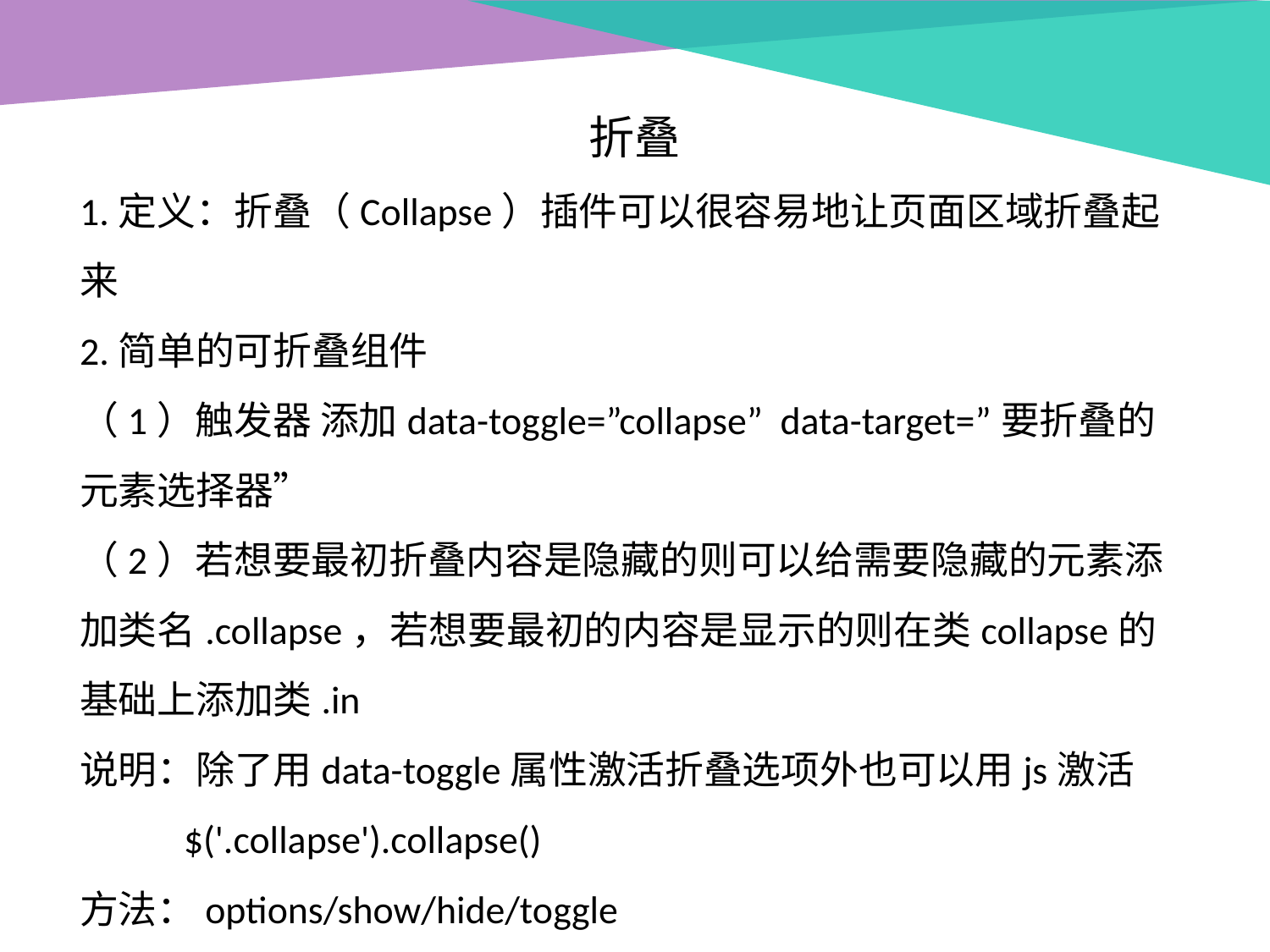

折叠
1.定义：折叠（Collapse）插件可以很容易地让页面区域折叠起来
2.简单的可折叠组件
（1）触发器 添加data-toggle=”collapse”  data-target=”要折叠的元素选择器”
（2）若想要最初折叠内容是隐藏的则可以给需要隐藏的元素添加类名.collapse，若想要最初的内容是显示的则在类collapse的基础上添加类.in
说明：除了用data-toggle属性激活折叠选项外也可以用js激活
            $('.collapse').collapse()
方法：options/show/hide/toggle